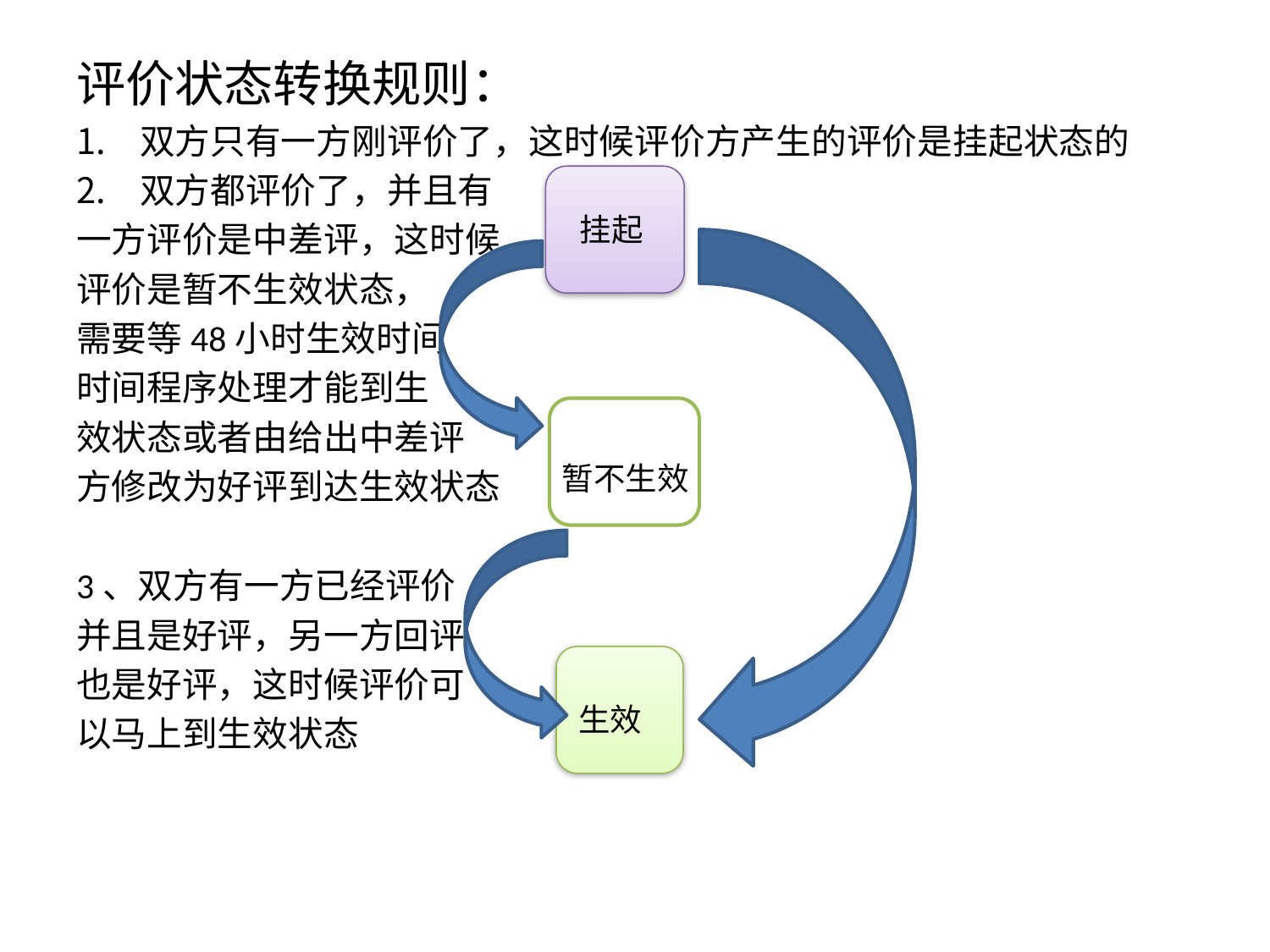

评价状态转换规则：
双方只有一方刚评价了，这时候评价方产生的评价是挂起状态的
双方都评价了，并且有
一方评价是中差评，这时候
评价是暂不生效状态，
需要等48小时生效时间
时间程序处理才能到生
效状态或者由给出中差评
方修改为好评到达生效状态

3、双方有一方已经评价
并且是好评，另一方回评
也是好评，这时候评价可
以马上到生效状态

挂起

暂不生效

生效